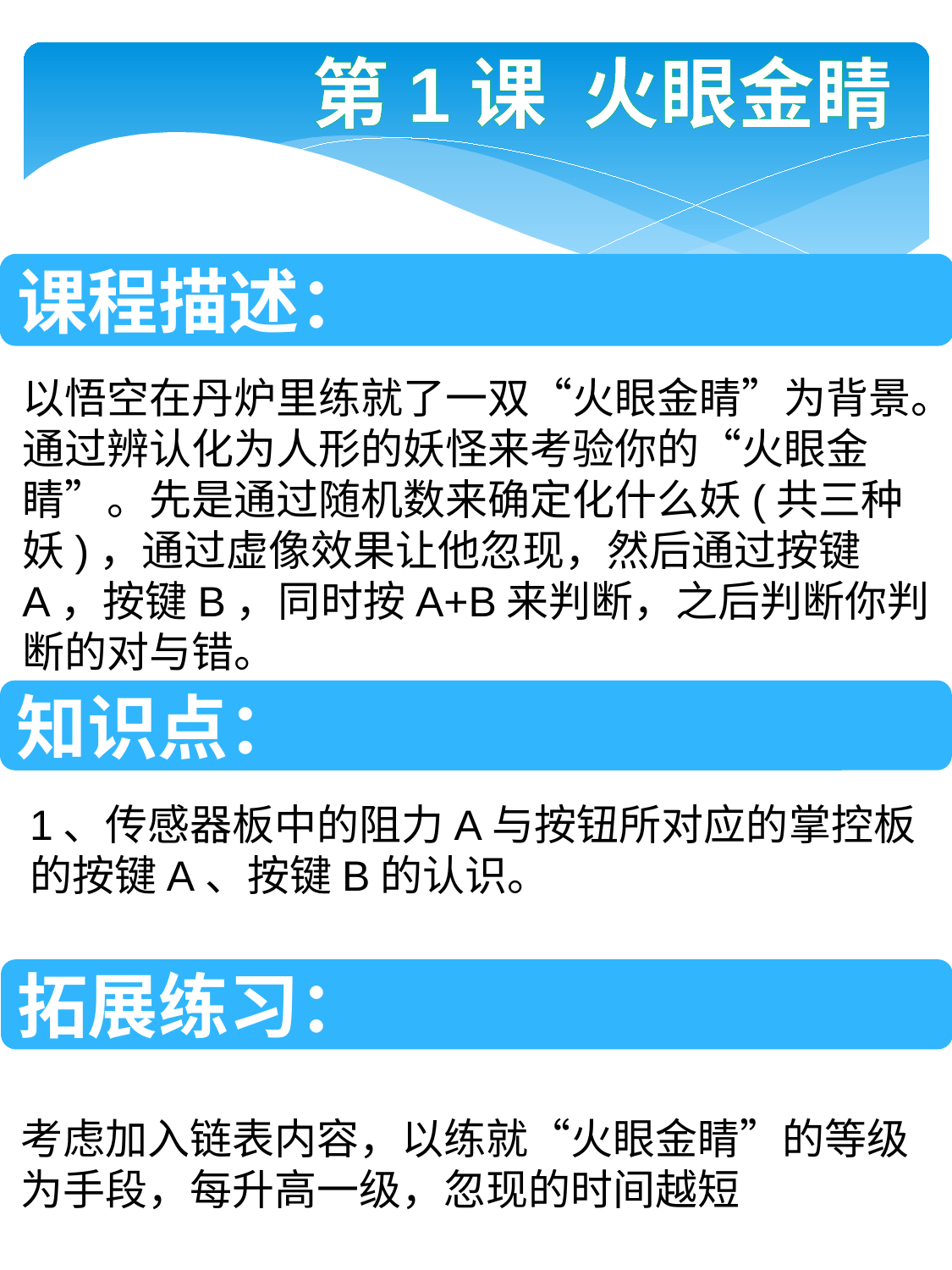

第1课  火眼金睛
课程描述：
以悟空在丹炉里练就了一双“火眼金睛”为背景。通过辨认化为人形的妖怪来考验你的“火眼金睛”。先是通过随机数来确定化什么妖(共三种妖)，通过虚像效果让他忽现，然后通过按键A，按键B，同时按A+B来判断，之后判断你判断的对与错。
知识点：
1、传感器板中的阻力A与按钮所对应的掌控板的按键A、按键B的认识。
拓展练习：
考虑加入链表内容，以练就“火眼金睛”的等级为手段，每升高一级，忽现的时间越短